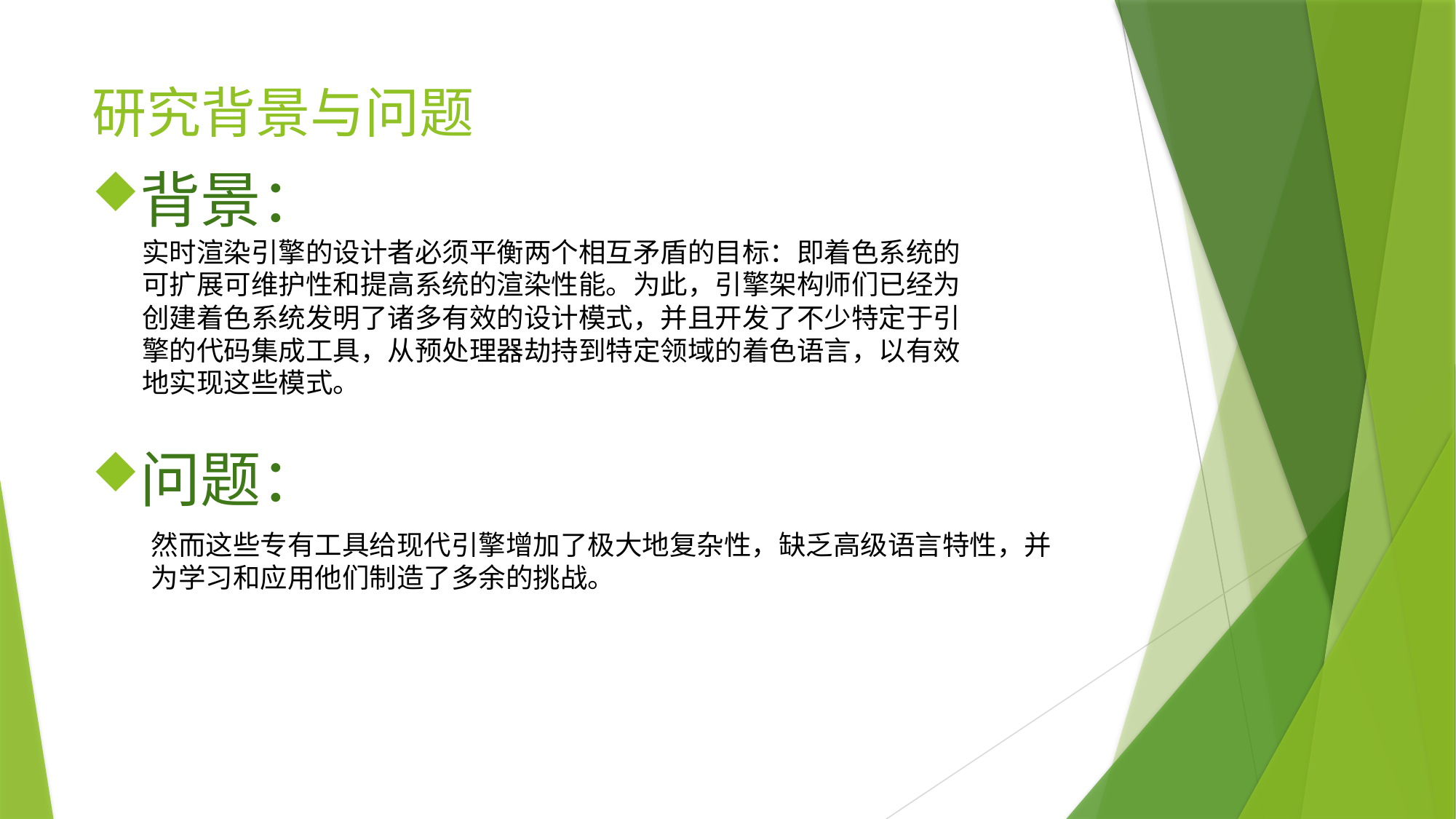

# 研究背景与问题
背景：

问题：

实时渲染引擎的设计者必须平衡两个相互矛盾的目标：即着色系统的可扩展可维护性和提高系统的渲染性能。为此，引擎架构师们已经为创建着色系统发明了诸多有效的设计模式，并且开发了不少特定于引擎的代码集成工具，从预处理器劫持到特定领域的着色语言，以有效地实现这些模式。

然而这些专有工具给现代引擎增加了极大地复杂性，缺乏高级语言特性，并为学习和应用他们制造了多余的挑战。